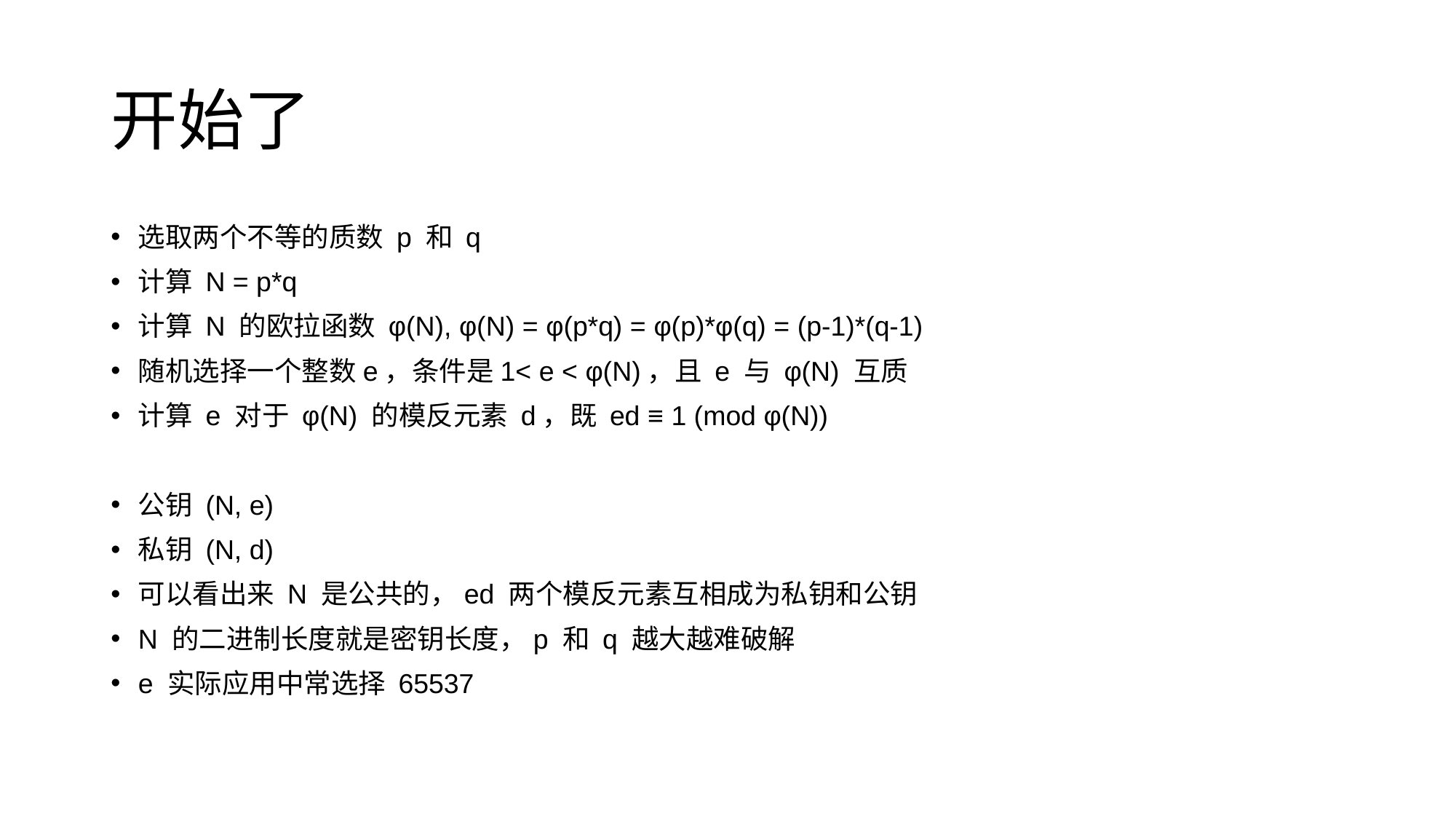

# 开始了
选取两个不等的质数 p 和 q
计算 N = p*q
计算 N 的欧拉函数 φ(N), φ(N) = φ(p*q) = φ(p)*φ(q) = (p-1)*(q-1)
随机选择一个整数e，条件是1< e < φ(N)，且 e 与 φ(N) 互质
计算 e 对于 φ(N) 的模反元素 d，既 ed ≡ 1 (mod φ(N))

公钥 (N, e)
私钥 (N, d)
可以看出来 N 是公共的，ed 两个模反元素互相成为私钥和公钥
N 的二进制长度就是密钥长度，p 和 q 越大越难破解
e 实际应用中常选择 65537